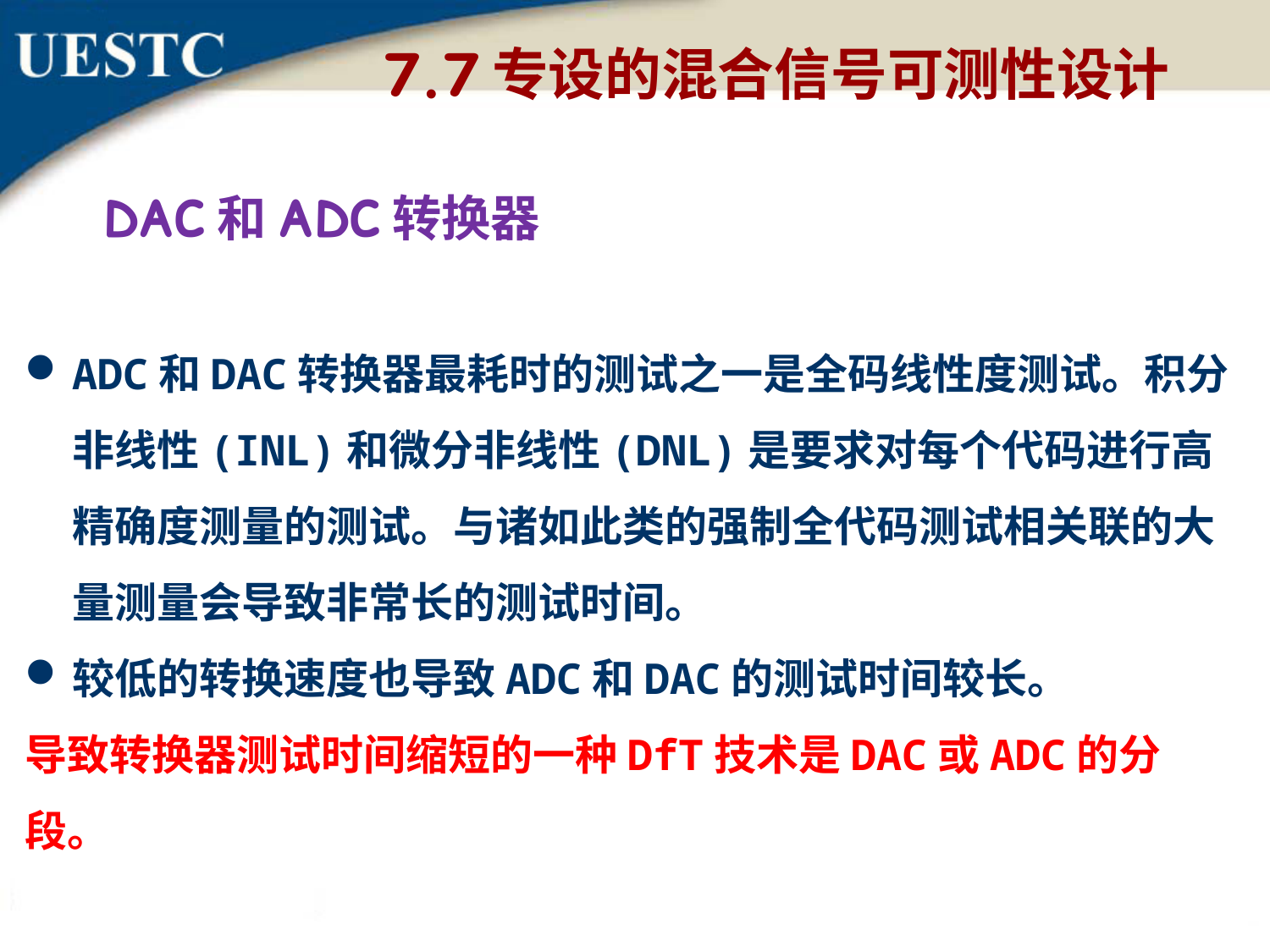

7.7专设的混合信号可测性设计
DAC和ADC转换器
ADC和DAC转换器最耗时的测试之一是全码线性度测试。积分非线性(INL)和微分非线性(DNL)是要求对每个代码进行高精确度测量的测试。与诸如此类的强制全代码测试相关联的大量测量会导致非常长的测试时间。
较低的转换速度也导致ADC和DAC的测试时间较长。
导致转换器测试时间缩短的一种DfT技术是DAC或ADC的分段。